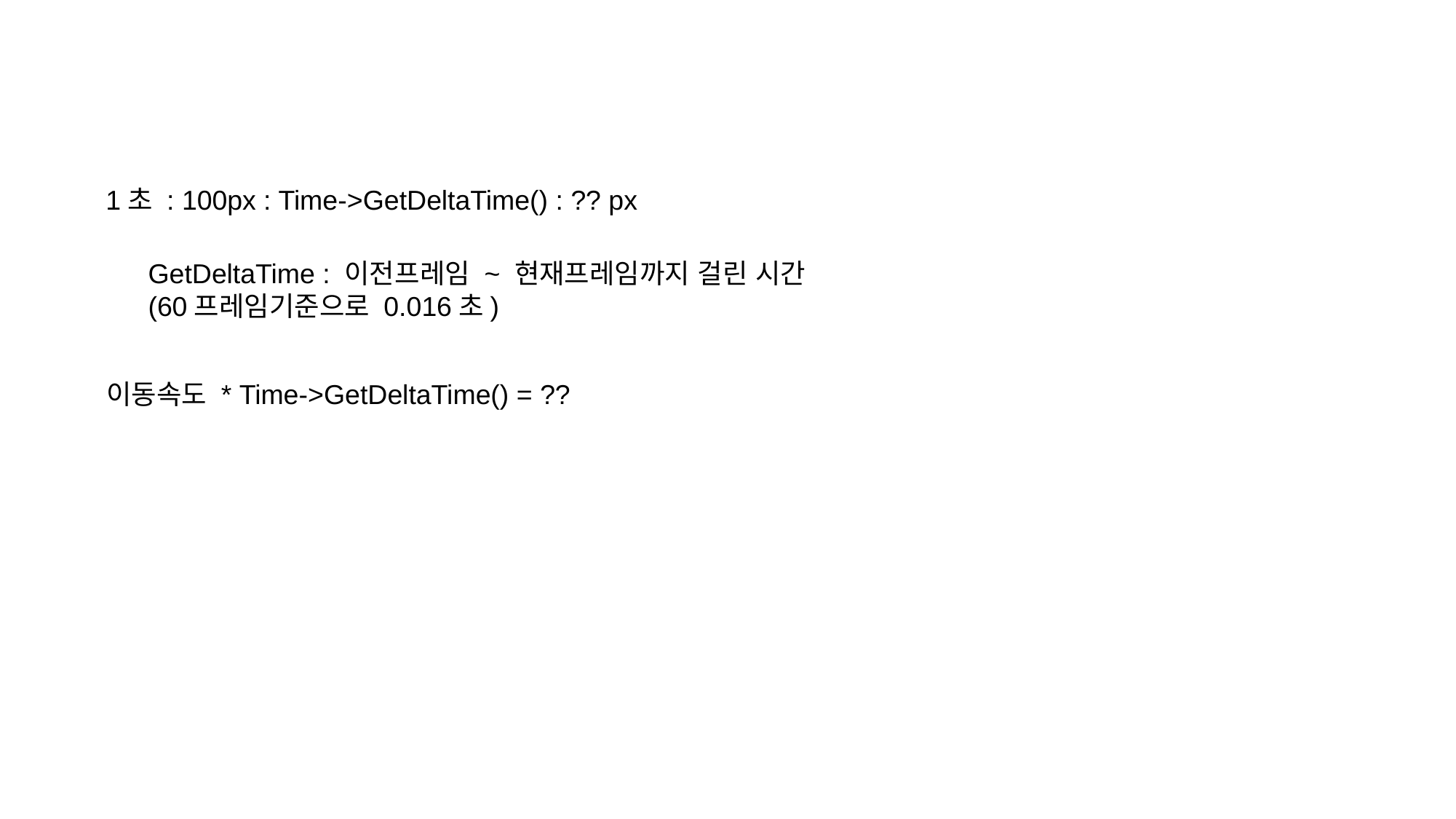

1초 : 100px : Time->GetDeltaTime() : ?? px
GetDeltaTime : 이전프레임 ~ 현재프레임까지 걸린 시간
(60프레임기준으로 0.016초)
이동속도 * Time->GetDeltaTime() = ??